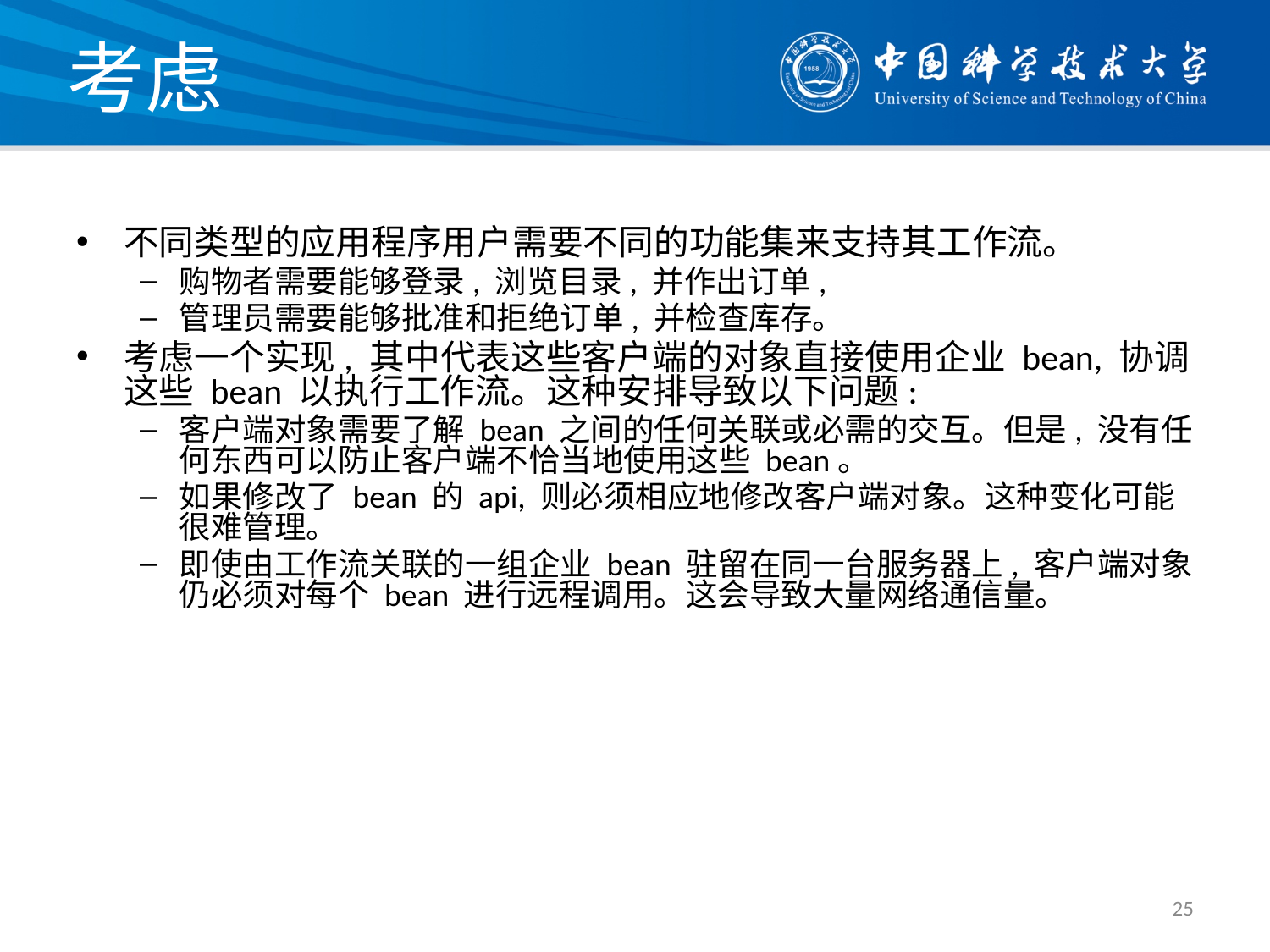

# 考虑
不同类型的应用程序用户需要不同的功能集来支持其工作流。
购物者需要能够登录, 浏览目录, 并作出订单,
管理员需要能够批准和拒绝订单, 并检查库存。
考虑一个实现, 其中代表这些客户端的对象直接使用企业 bean, 协调这些 bean 以执行工作流。这种安排导致以下问题:
客户端对象需要了解 bean 之间的任何关联或必需的交互。但是, 没有任何东西可以防止客户端不恰当地使用这些 bean。
如果修改了 bean 的 api, 则必须相应地修改客户端对象。这种变化可能很难管理。
即使由工作流关联的一组企业 bean 驻留在同一台服务器上, 客户端对象仍必须对每个 bean 进行远程调用。这会导致大量网络通信量。

25